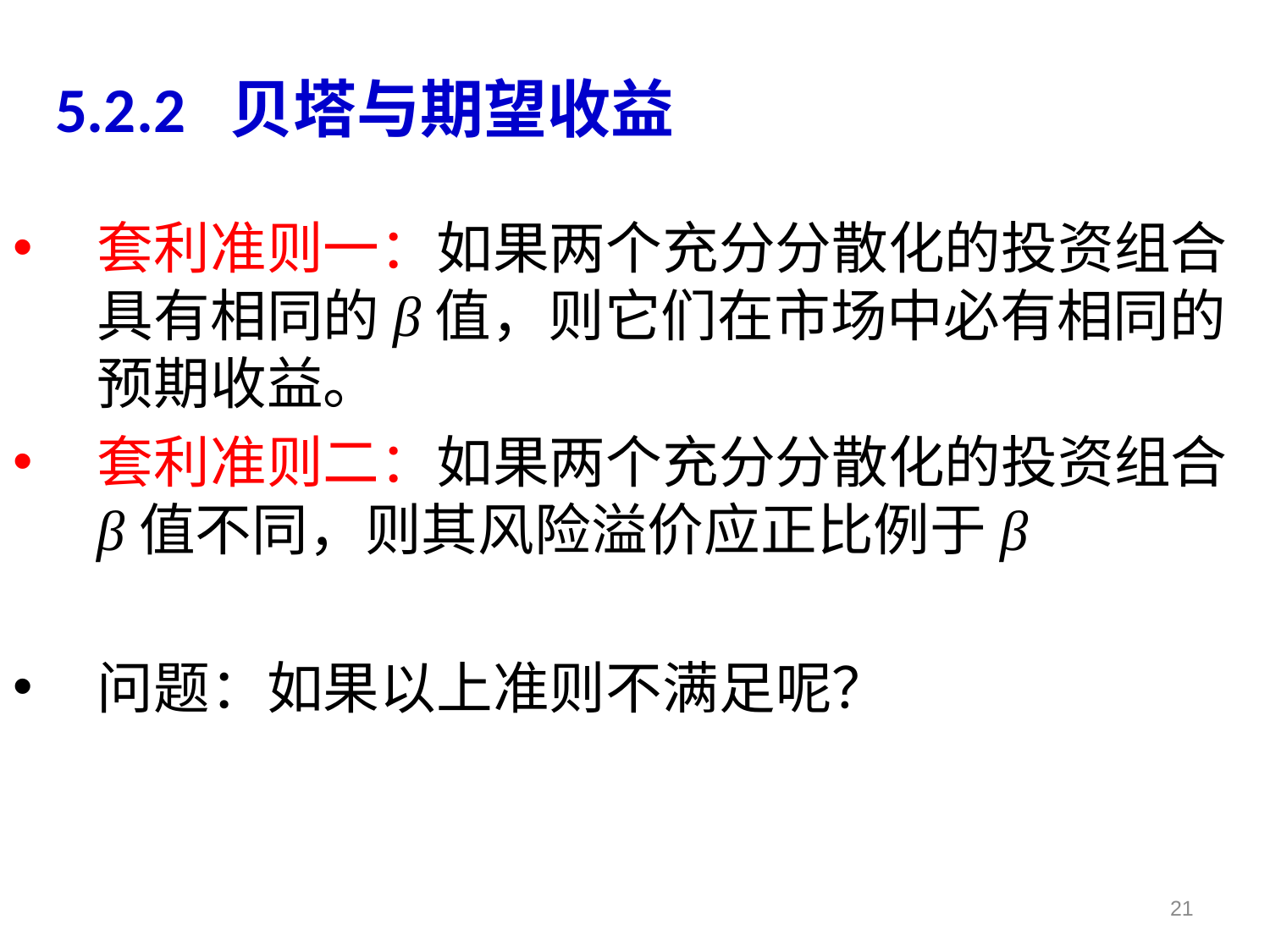

5.2.2  贝塔与期望收益
套利准则一：如果两个充分分散化的投资组合具有相同的β值，则它们在市场中必有相同的预期收益。
套利准则二：如果两个充分分散化的投资组合β值不同，则其风险溢价应正比例于β

问题：如果以上准则不满足呢？
21